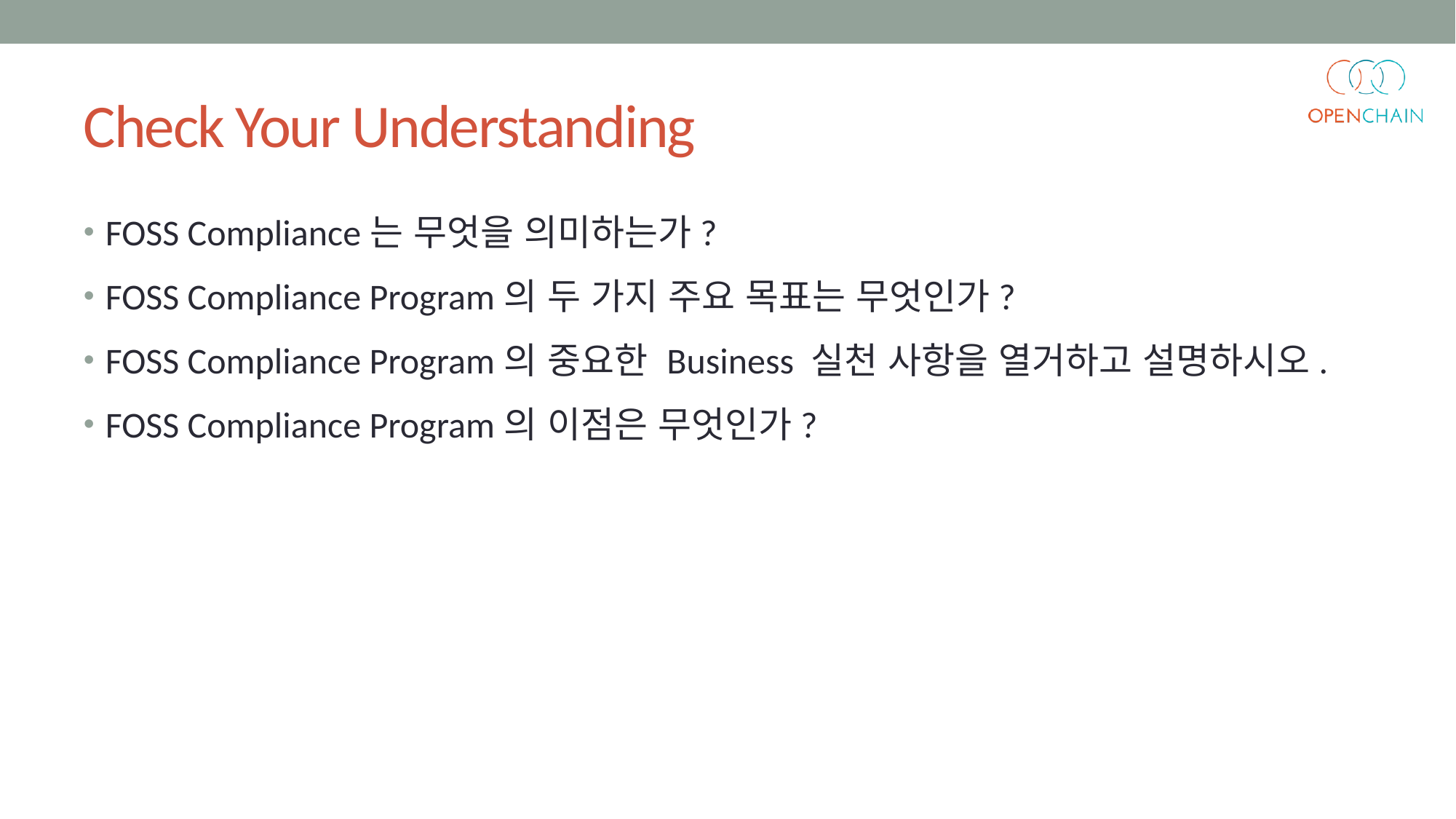

# Check Your Understanding
FOSS Compliance는 무엇을 의미하는가?
FOSS Compliance Program의 두 가지 주요 목표는 무엇인가?
FOSS Compliance Program의 중요한 Business 실천 사항을 열거하고 설명하시오.
FOSS Compliance Program의 이점은 무엇인가?